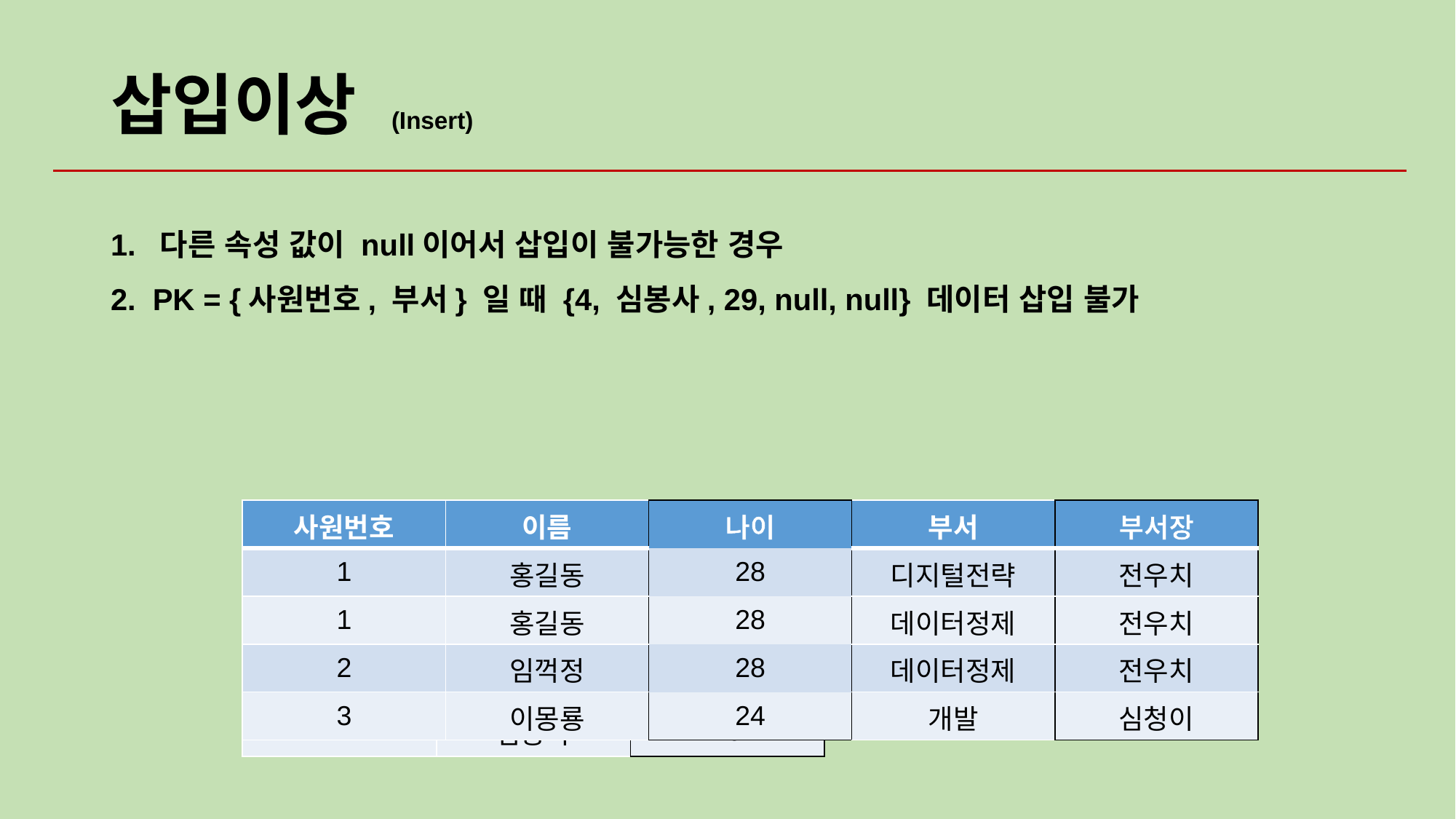

# 삽입이상 (Insert)
1.  다른 속성 값이 null이어서 삽입이 불가능한 경우
2.  PK = {사원번호, 부서} 일 때 {4, 심봉사, 29, null, null} 데이터 삽입 불가
| 사원번호 | 이름 | 나이 | 부서 | 부서장 |
| --- | --- | --- | --- | --- |
| 1 | 홍길동 | 28 | 디지털전략 | 전우치 |
| 1 | 홍길동 | 28 | 데이터정제 | 전우치 |
| 2 | 임꺽정 | 28 | 데이터정제 | 전우치 |
| 3 | 이몽룡 | 24 | 개발 | 심청이 |
| 사원번호 | 이름 | 나이 |
| --- | --- | --- |
| 1 | 홍길동 | 28 |
| 2 | 임꺽정 | 28 |
| 3 | 이몽룡 | 24 |
| 4 | 심봉사 | 29 |
| 부서 | 부서장 |
| --- | --- |
| 디지털전략 | 전우치 |
| 데이터정제 | 전우치 |
| 개발 | 심청이 |